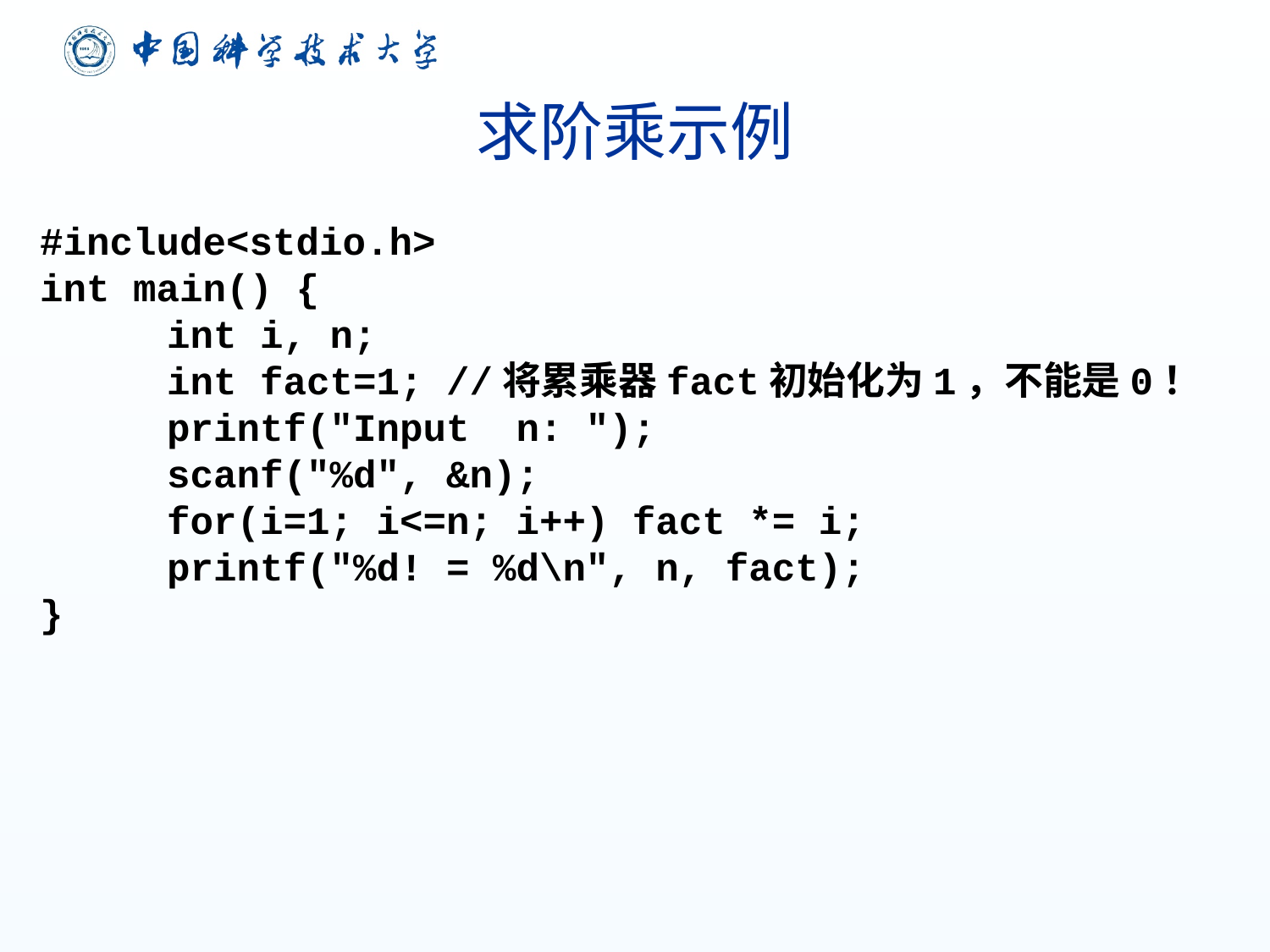

# 求阶乘示例
#include<stdio.h>
int main() {
	int i, n;
	int fact=1; //将累乘器fact初始化为1，不能是0！
	printf("Input  n: ");
	scanf("%d", &n);
	for(i=1; i<=n; i++) fact *= i;
	printf("%d! = %d\n", n, fact);
}